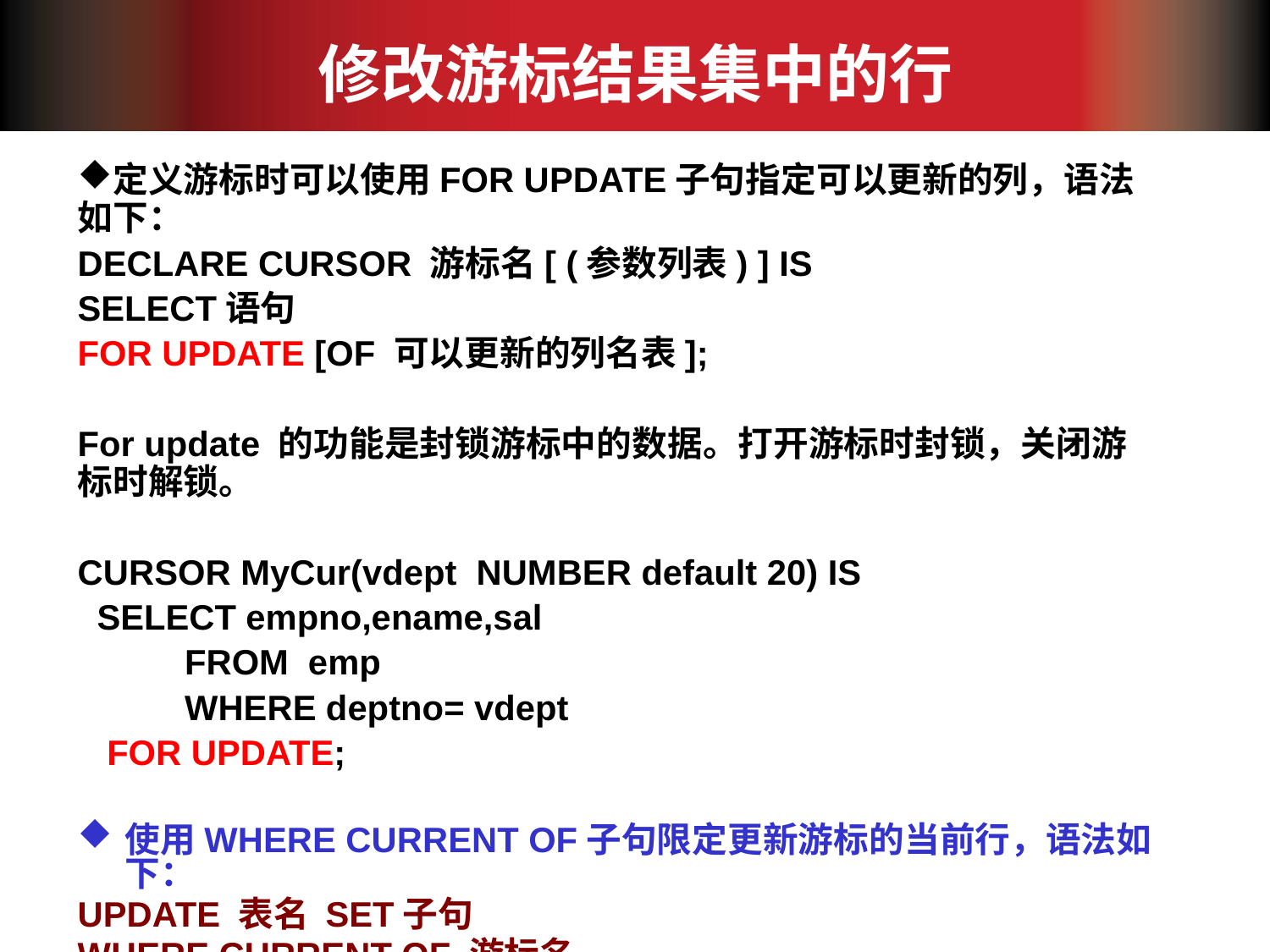

# 修改游标结果集中的行
定义游标时可以使用FOR UPDATE子句指定可以更新的列，语法如下：
DECLARE CURSOR 游标名[ (参数列表) ] IS
SELECT语句
FOR UPDATE [OF 可以更新的列名表];

For update 的功能是封锁游标中的数据。打开游标时封锁，关闭游标时解锁。

CURSOR MyCur(vdept  NUMBER default 20) IS
  SELECT empno,ename,sal
           FROM  emp
           WHERE deptno= vdept
   FOR UPDATE;

使用WHERE CURRENT OF子句限定更新游标的当前行，语法如下：
UPDATE 表名 SET子句
WHERE CURRENT OF 游标名